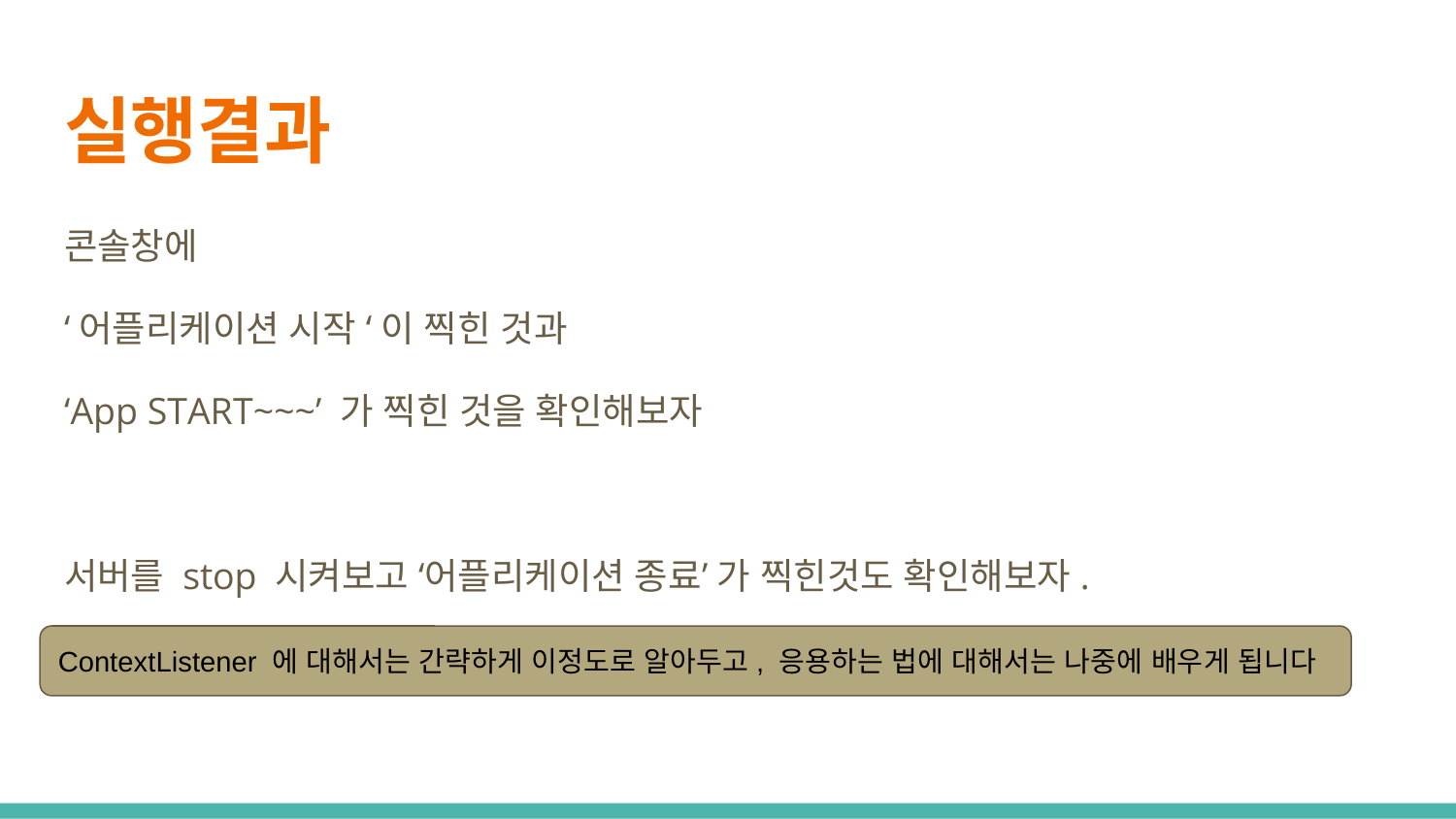

# 실행결과
콘솔창에
‘어플리케이션 시작 ‘ 이 찍힌 것과
‘App START~~~’ 가 찍힌 것을 확인해보자

서버를 stop 시켜보고 ‘어플리케이션 종료’ 가 찍힌것도 확인해보자.
ContextListener 에 대해서는 간략하게 이정도로 알아두고, 응용하는 법에 대해서는 나중에 배우게 됩니다